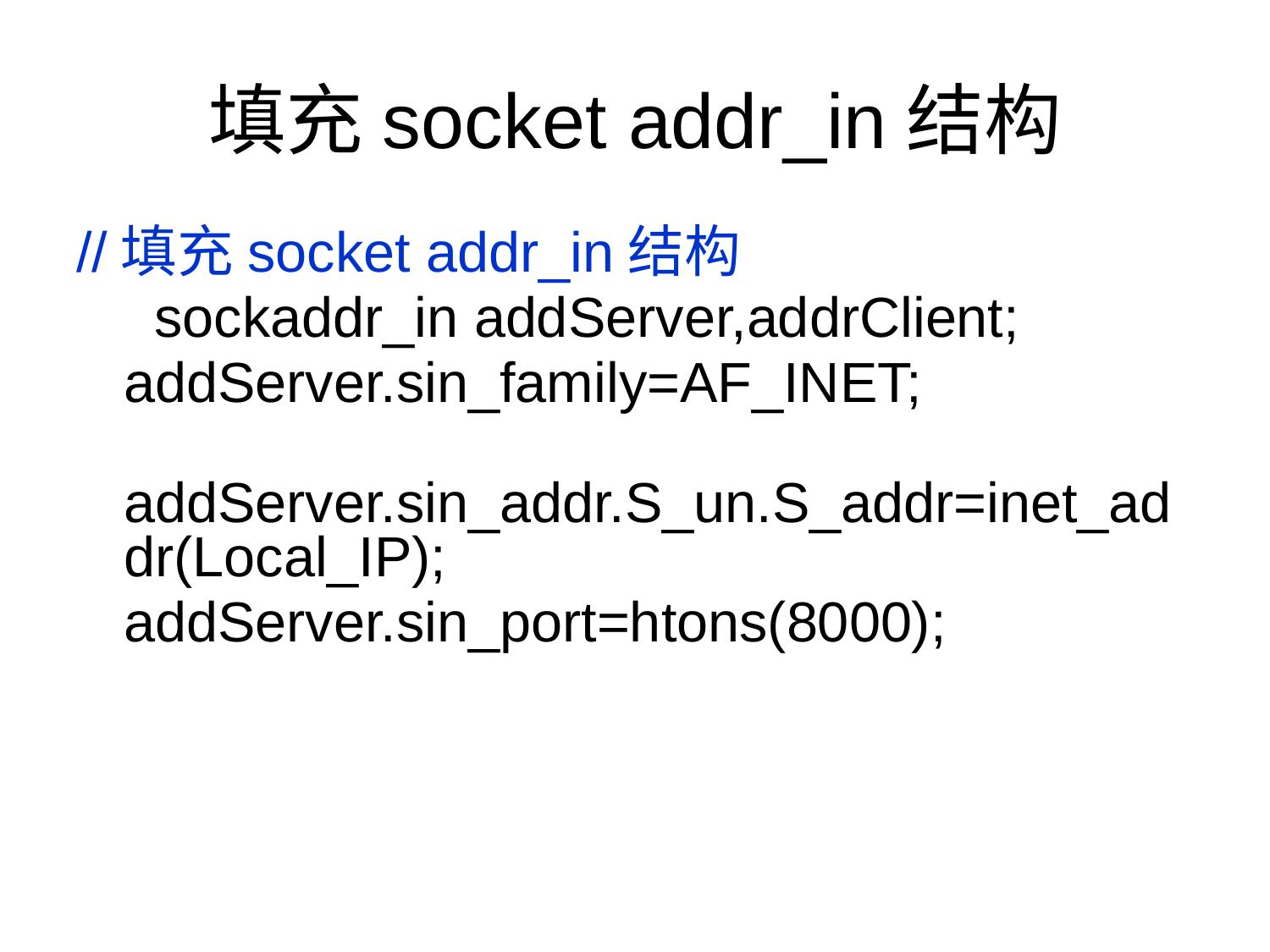

# 填充socket addr_in结构
//填充socket addr_in结构
     sockaddr_in addServer,addrClient;
	addServer.sin_family=AF_INET;
	addServer.sin_addr.S_un.S_addr=inet_addr(Local_IP);
	addServer.sin_port=htons(8000);